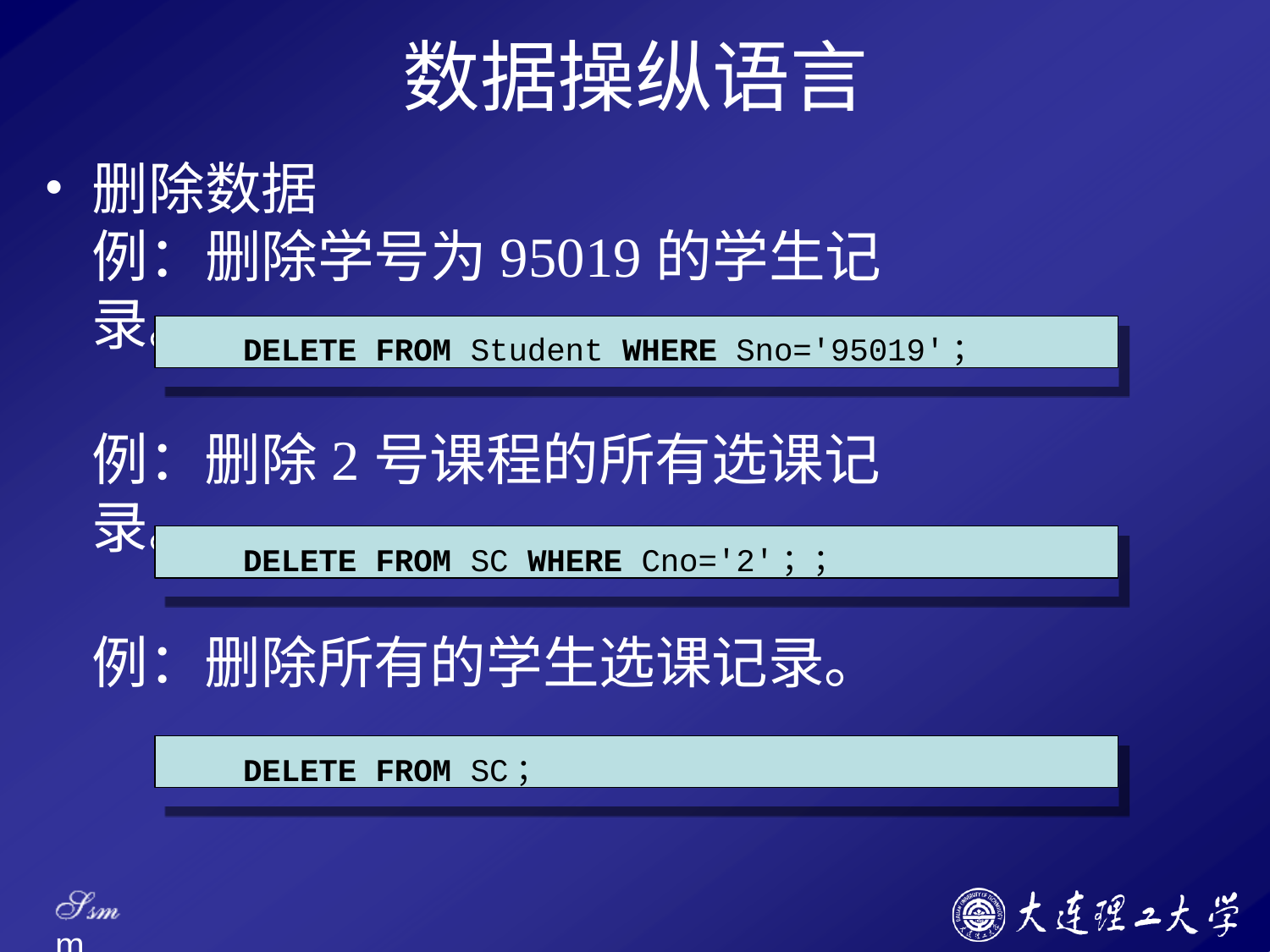

# 数据操纵语言
删除数据
例：删除学号为95019的学生记录。
DELETE FROM Student WHERE Sno='95019'；

例：删除2号课程的所有选课记录。
DELETE FROM SC WHERE Cno='2'；；

例：删除所有的学生选课记录。
DELETE FROM SC；

Ssm